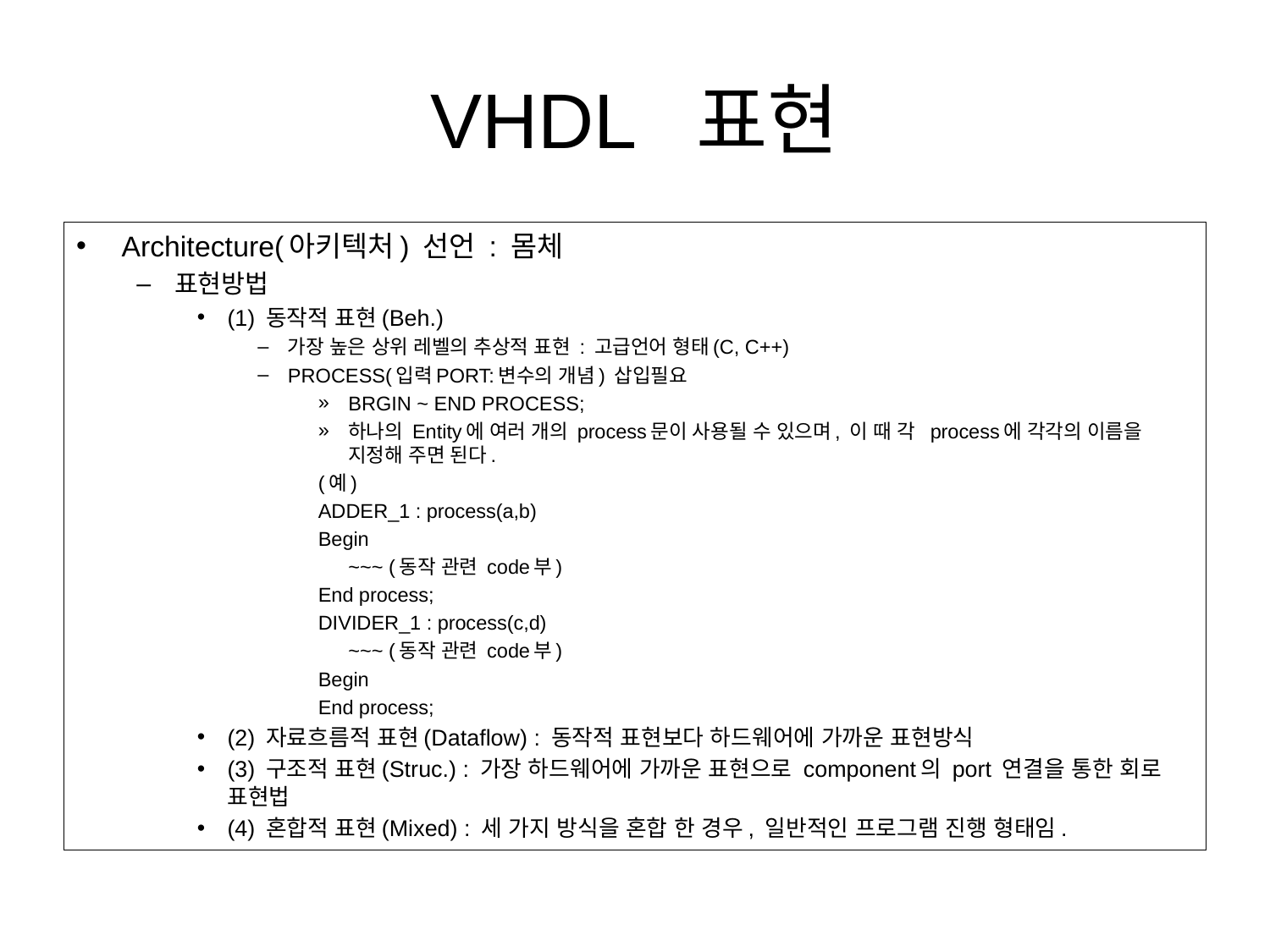

# VHDL  표현
Architecture(아키텍처) 선언 : 몸체
표현방법
(1) 동작적 표현(Beh.)
가장 높은 상위 레벨의 추상적 표현 : 고급언어 형태(C, C++)
PROCESS(입력PORT:변수의 개념) 삽입필요
BRGIN ~ END PROCESS;
하나의 Entity에 여러 개의 process문이 사용될 수 있으며, 이 때 각  process에 각각의 이름을 지정해 주면 된다.
(예)
ADDER_1 : process(a,b)
Begin
	~~~ (동작 관련 code부)
End process;
DIVIDER_1 : process(c,d)
	~~~ (동작 관련 code부)
Begin
End process;
(2) 자료흐름적 표현(Dataflow) : 동작적 표현보다 하드웨어에 가까운 표현방식
(3) 구조적 표현(Struc.) : 가장 하드웨어에 가까운 표현으로 component의 port 연결을 통한 회로 표현법
(4) 혼합적 표현(Mixed) : 세 가지 방식을 혼합 한 경우, 일반적인 프로그램 진행 형태임.